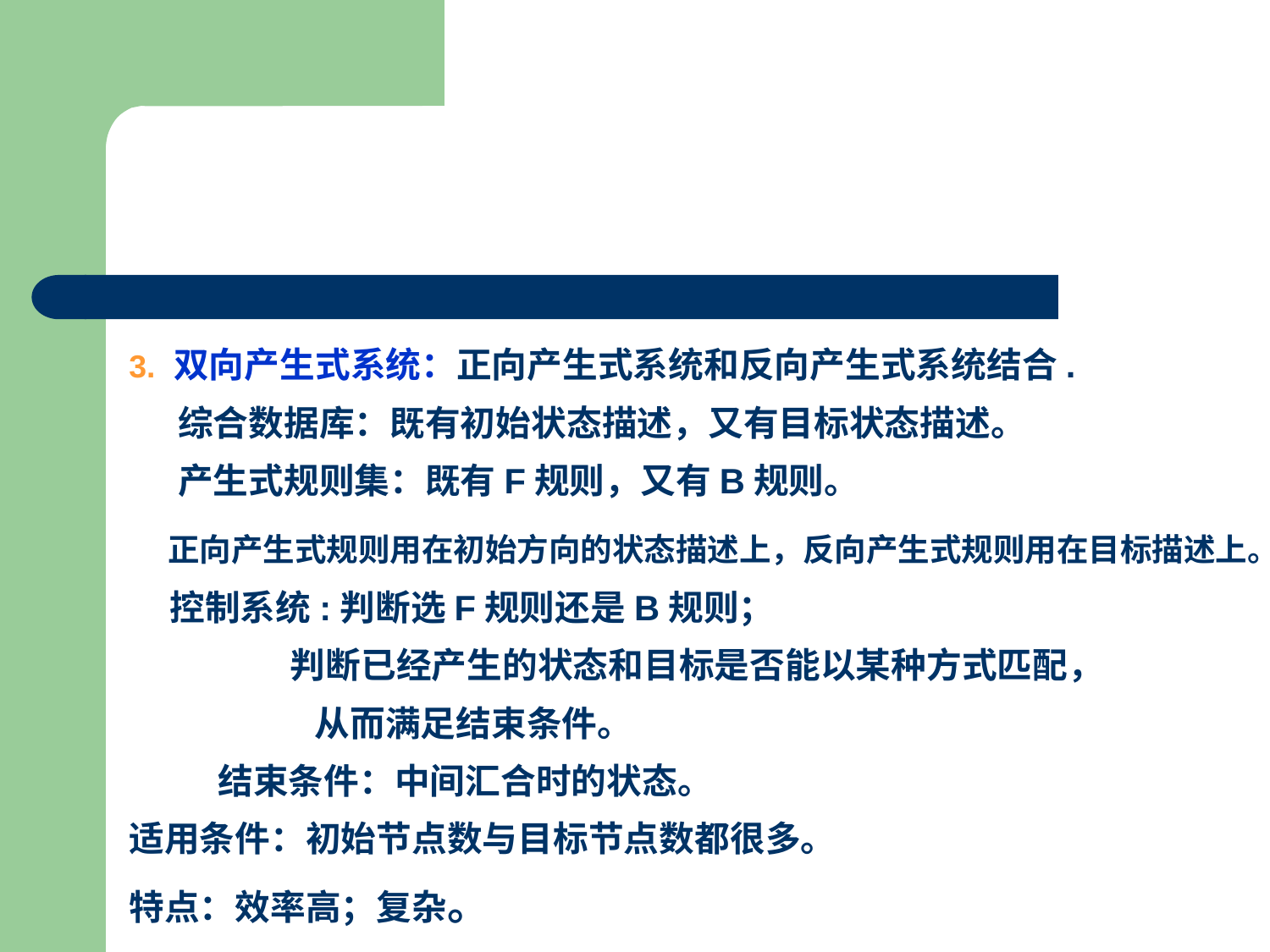

#
3. 双向产生式系统：正向产生式系统和反向产生式系统结合.
     综合数据库：既有初始状态描述，又有目标状态描述。
     产生式规则集：既有F规则，又有B规则。
   正向产生式规则用在初始方向的状态描述上，反向产生式规则用在目标描述上。
    控制系统:判断选F规则还是B规则；
                   判断已经产生的状态和目标是否能以某种方式匹配，
                      从而满足结束条件。
          结束条件：中间汇合时的状态。
适用条件：初始节点数与目标节点数都很多。
特点：效率高；复杂。
35